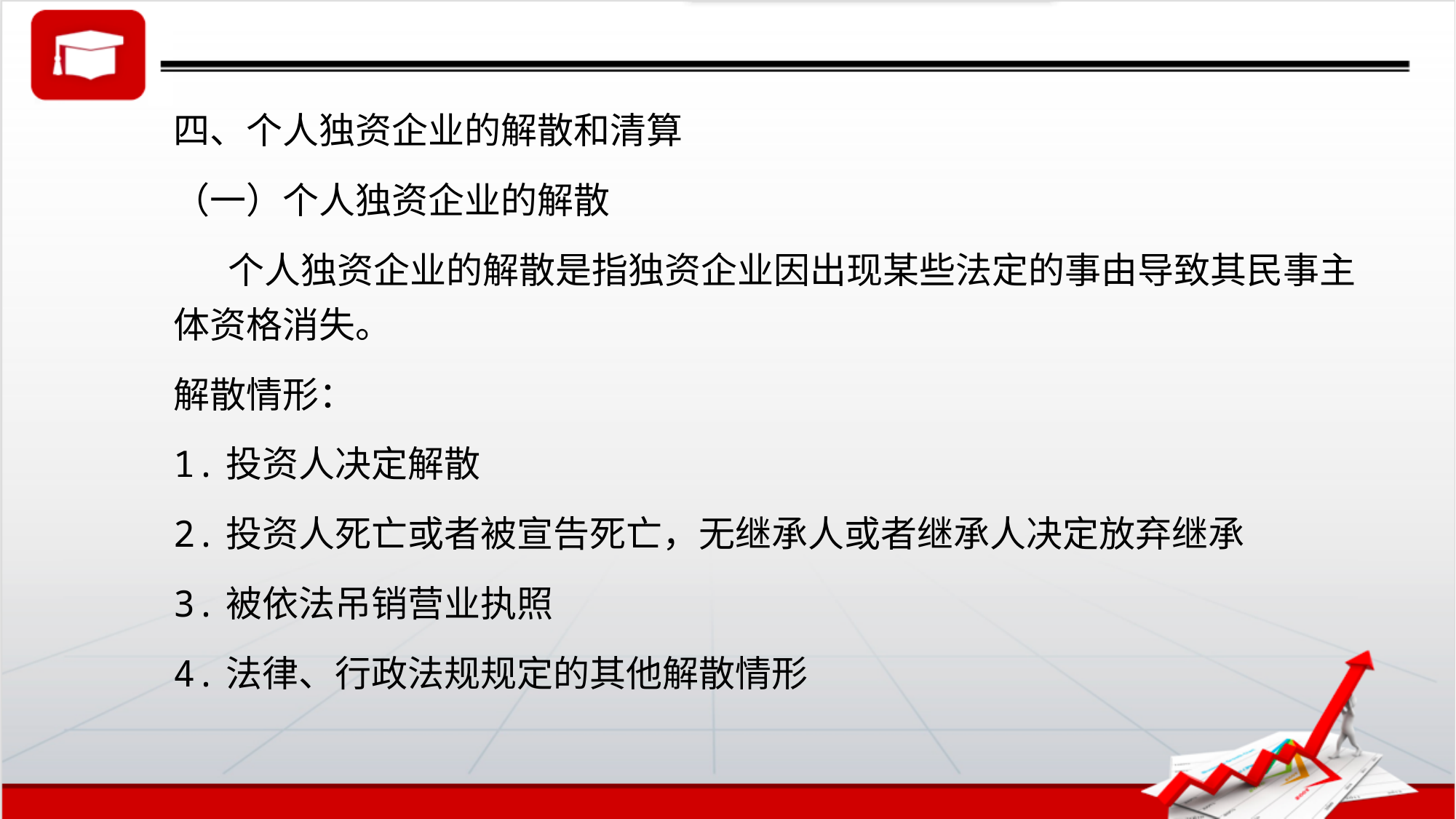

四、个人独资企业的解散和清算
（一）个人独资企业的解散
个人独资企业的解散是指独资企业因出现某些法定的事由导致其民事主体资格消失。
解散情形：
1.投资人决定解散
2.投资人死亡或者被宣告死亡，无继承人或者继承人决定放弃继承
3.被依法吊销营业执照
4.法律、行政法规规定的其他解散情形